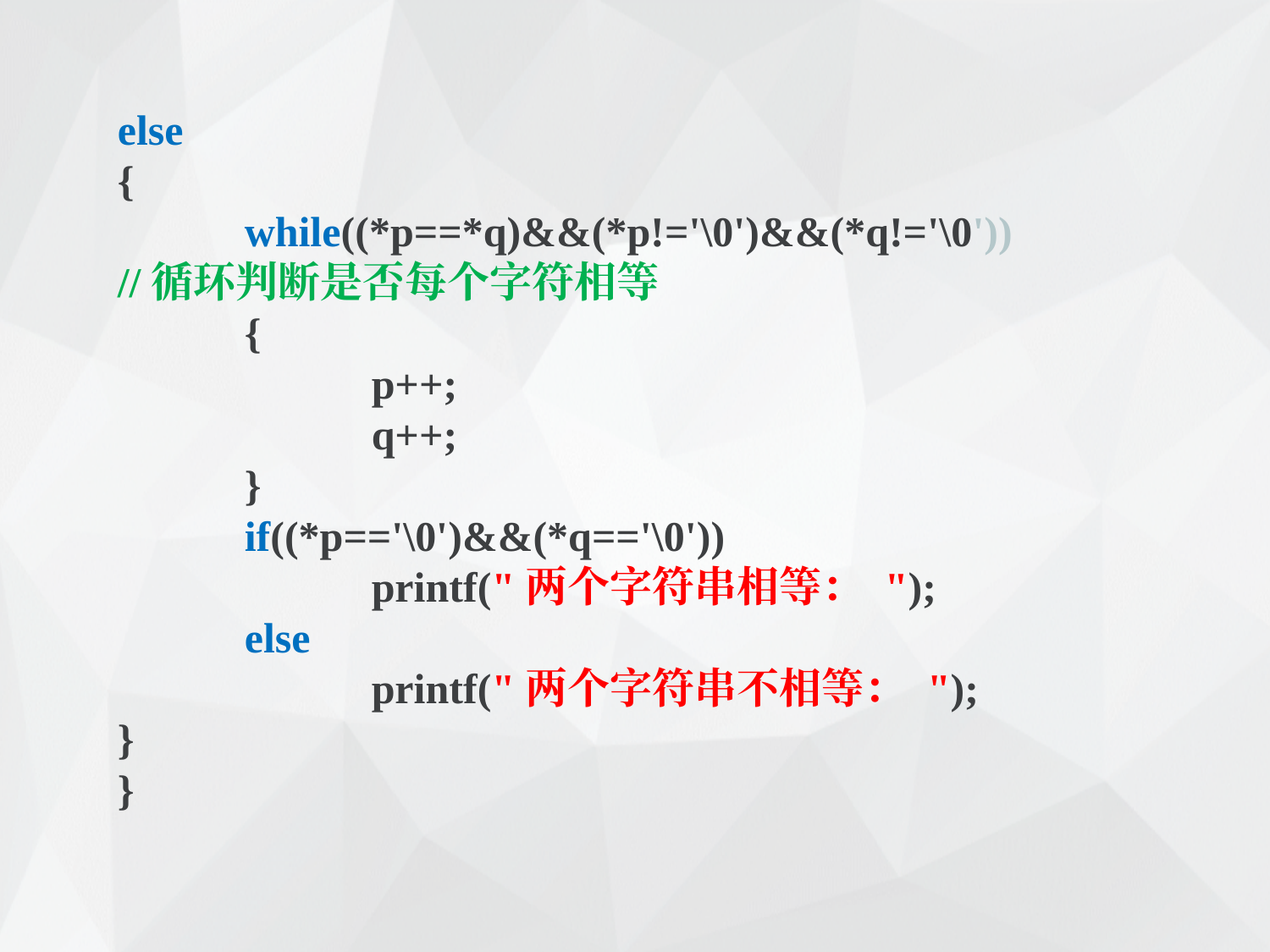

else
{
	while((*p==*q)&&(*p!='\0')&&(*q!='\0'))
//循环判断是否每个字符相等
	{
		p++;
		q++;
	}
	if((*p=='\0')&&(*q=='\0'))
		printf("两个字符串相等： ");
	else
		printf("两个字符串不相等： ");
}
}